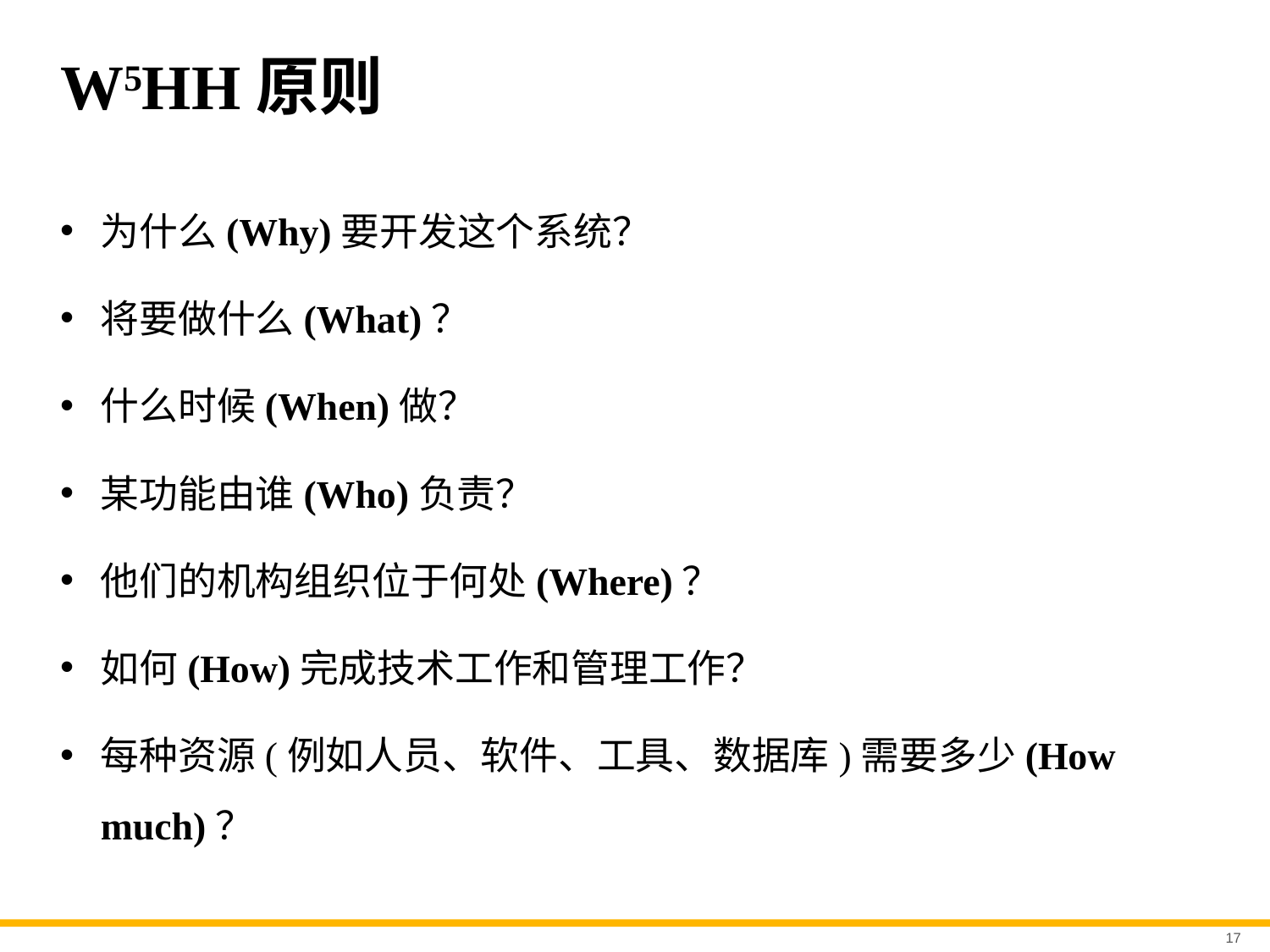

# W5HH原则
为什么(Why)要开发这个系统？
将要做什么(What)？
什么时候(When)做？
某功能由谁(Who)负责？
他们的机构组织位于何处(Where)？
如何(How)完成技术工作和管理工作？
每种资源(例如人员、软件、工具、数据库)需要多少(How much)？
17